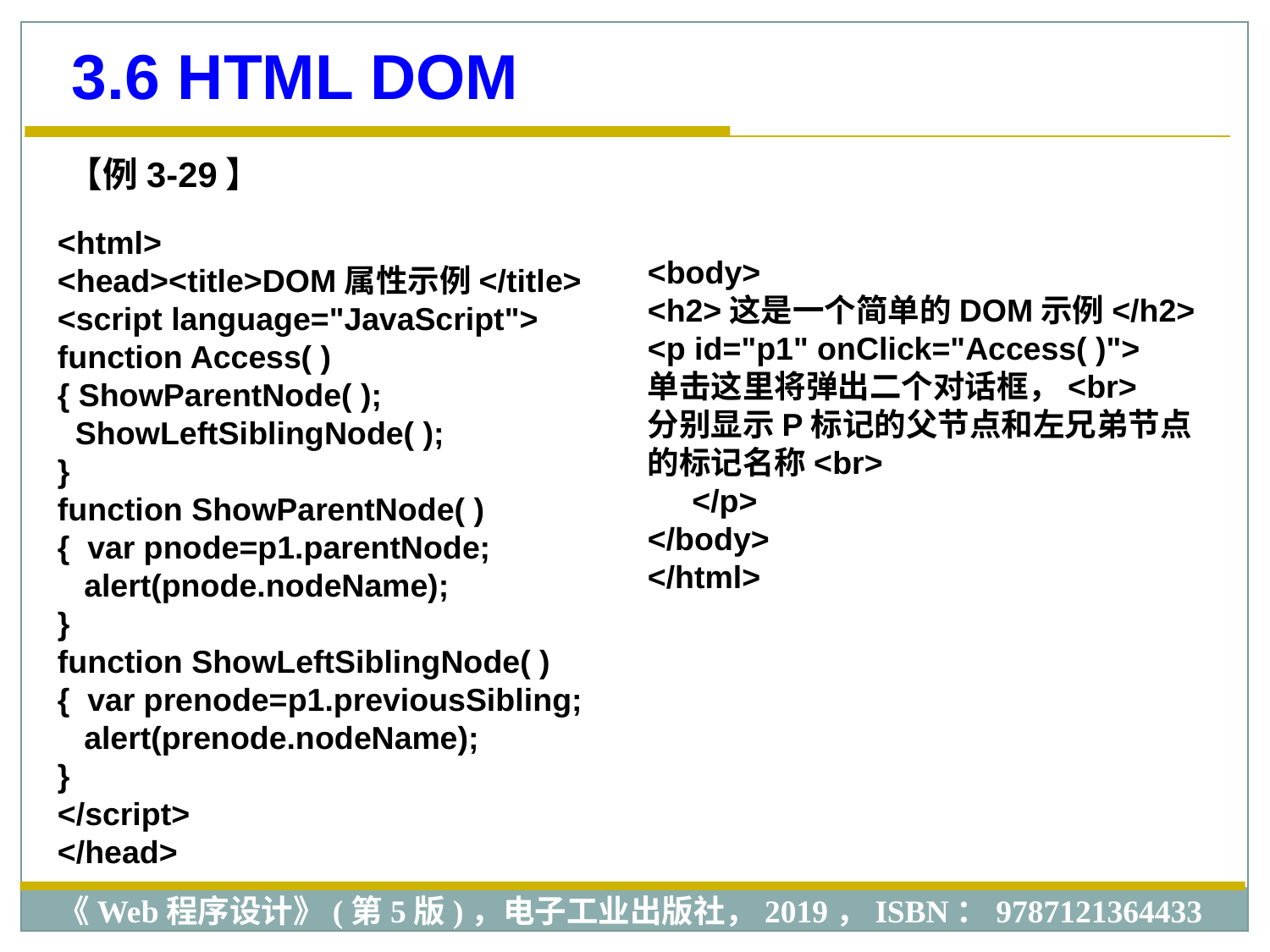

3.6 HTML DOM
【例3-29】
<html>
<head><title>DOM属性示例</title>
<script language="JavaScript">
function Access( )
{ ShowParentNode( );
  ShowLeftSiblingNode( );
}
function ShowParentNode( )
{  var pnode=p1.parentNode;
   alert(pnode.nodeName);
}
function ShowLeftSiblingNode( )
{  var prenode=p1.previousSibling;
   alert(prenode.nodeName);
}
</script>
</head>
<body>
<h2>这是一个简单的DOM示例</h2>
<p id="p1" onClick="Access( )">
单击这里将弹出二个对话框，<br>
分别显示P标记的父节点和左兄弟节点的标记名称<br>
     </p>
</body>
</html>